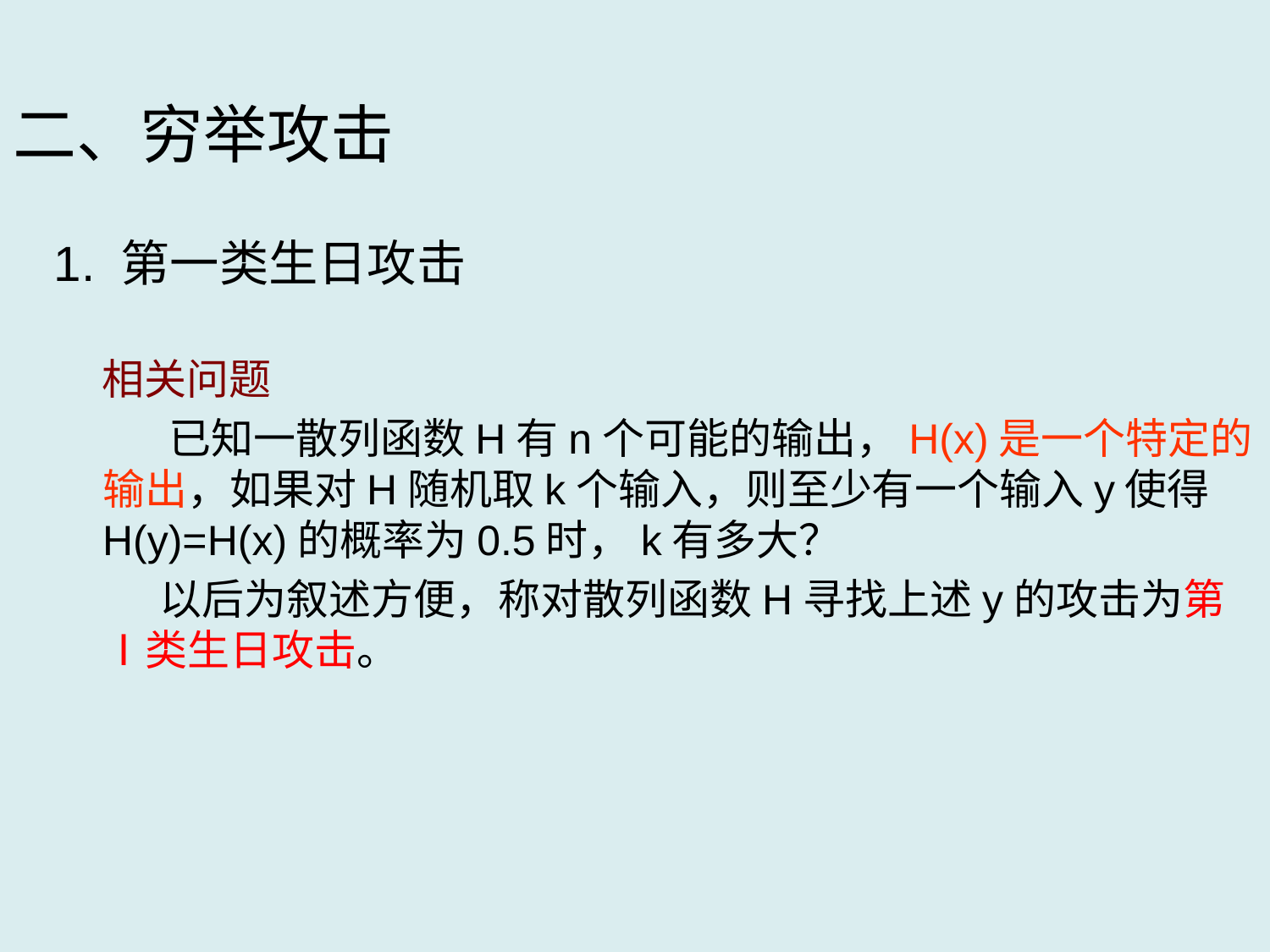

二、穷举攻击
1. 第一类生日攻击
相关问题
      已知一散列函数H有n个可能的输出，H(x)是一个特定的输出，如果对H随机取k个输入，则至少有一个输入y使得H(y)=H(x)的概率为0.5时，k有多大？
     以后为叙述方便，称对散列函数H寻找上述y的攻击为第Ⅰ类生日攻击。